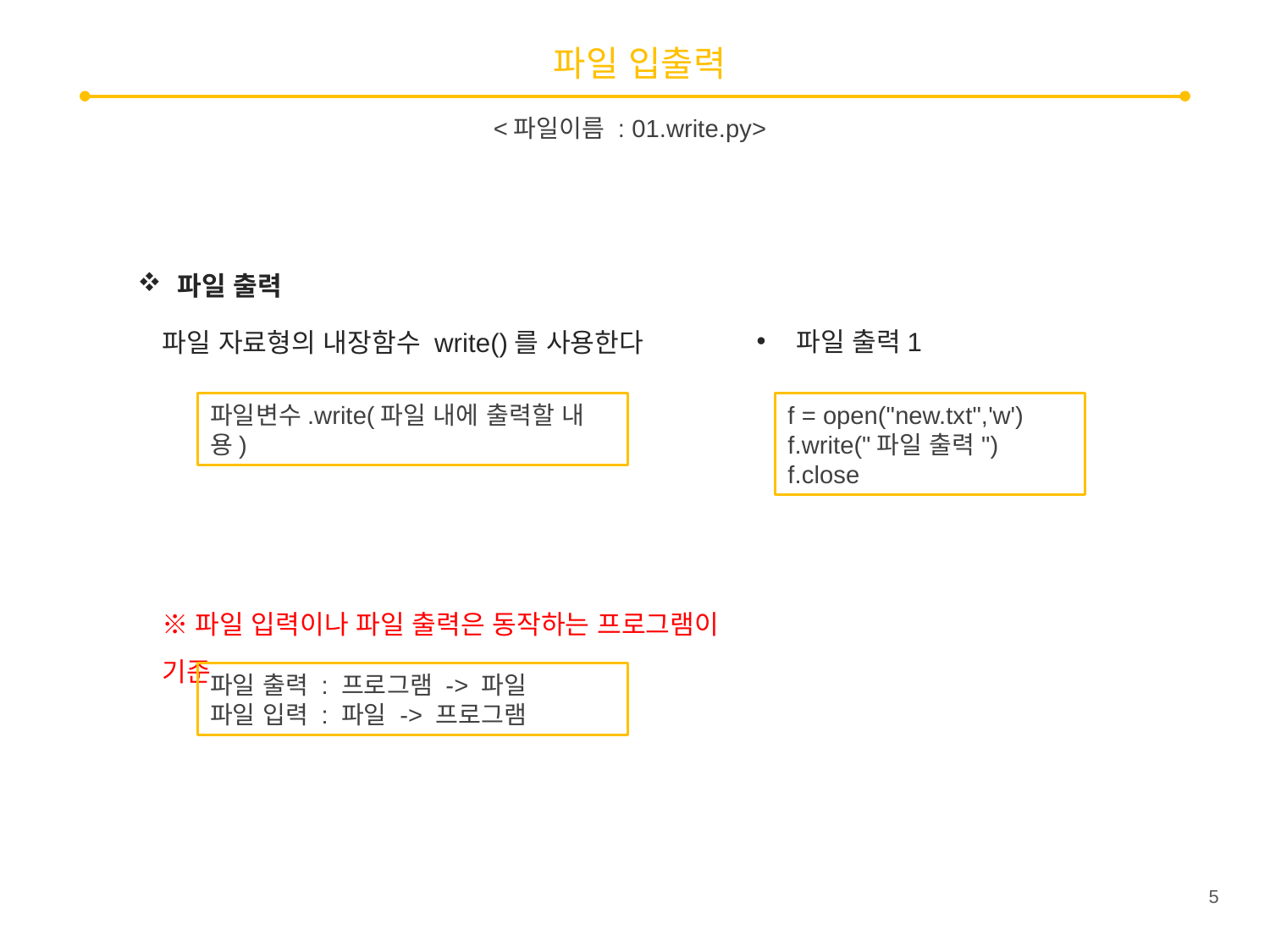

# 파일 입출력
<파일이름 : 01.write.py>
파일 출력
파일 출력1
파일 자료형의 내장함수 write()를 사용한다
파일변수.write(파일 내에 출력할 내용)
f = open("new.txt",'w')
f.write("파일 출력")
f.close
※파일 입력이나 파일 출력은 동작하는 프로그램이 기준
파일 출력 : 프로그램 -> 파일
파일 입력 : 파일 -> 프로그램